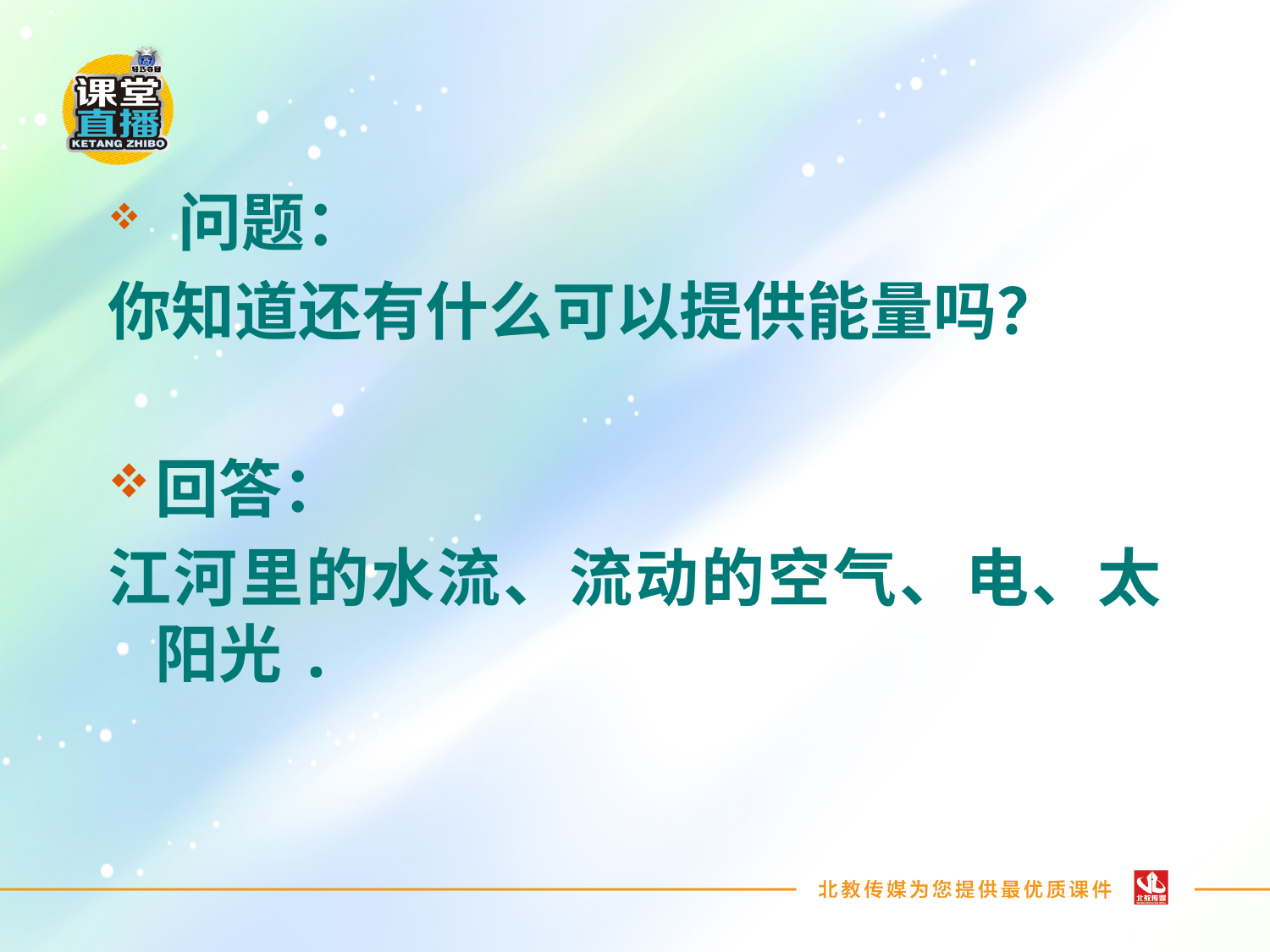

问题：
你知道还有什么可以提供能量吗？

回答：
江河里的水流、流动的空气、电、太阳光.